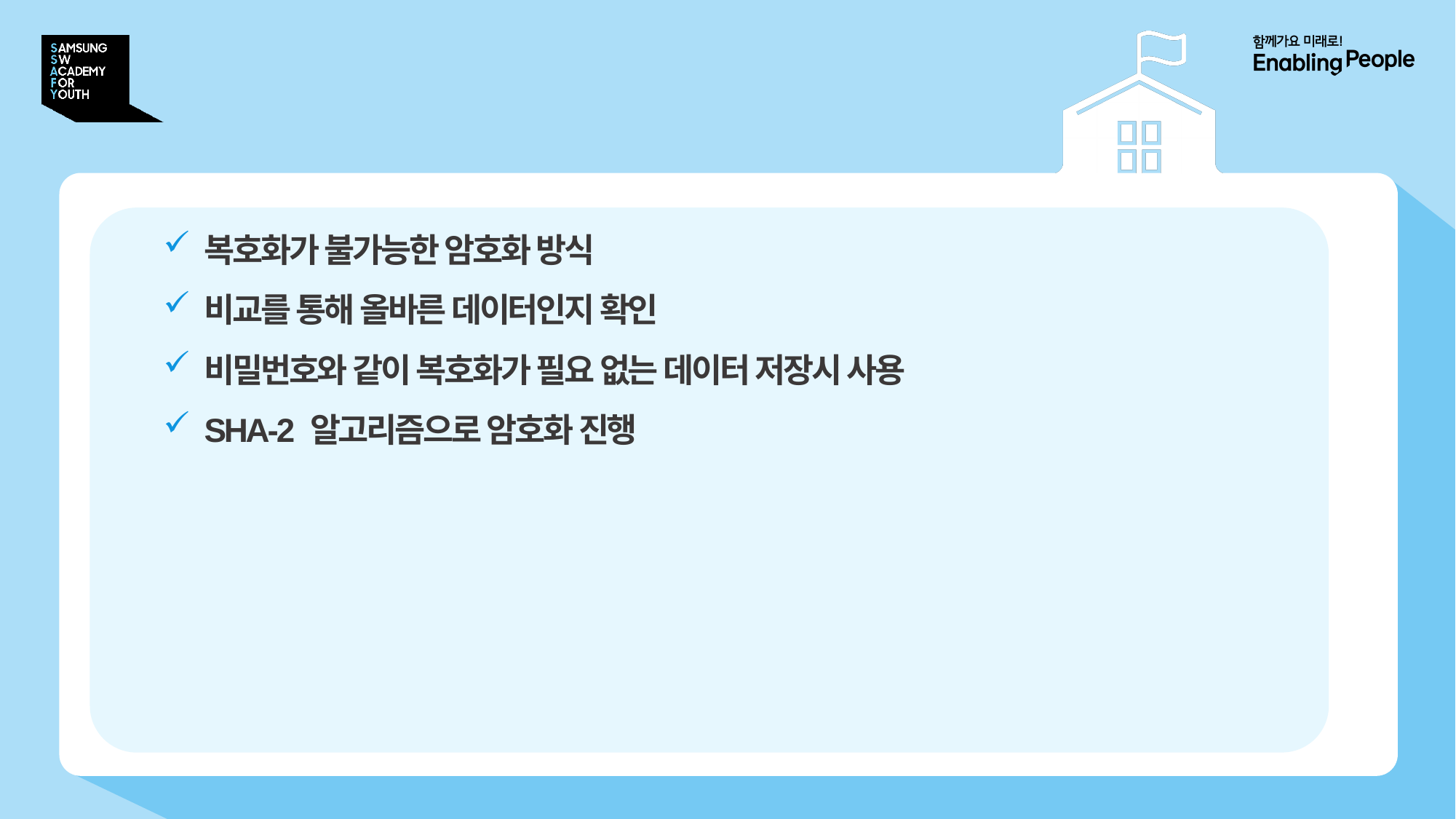

# 일방향 암호화

복호화가 불가능한 암호화 방식
비교를 통해 올바른 데이터인지 확인
비밀번호와 같이 복호화가 필요 없는 데이터 저장시 사용
SHA-2 알고리즘으로 암호화 진행